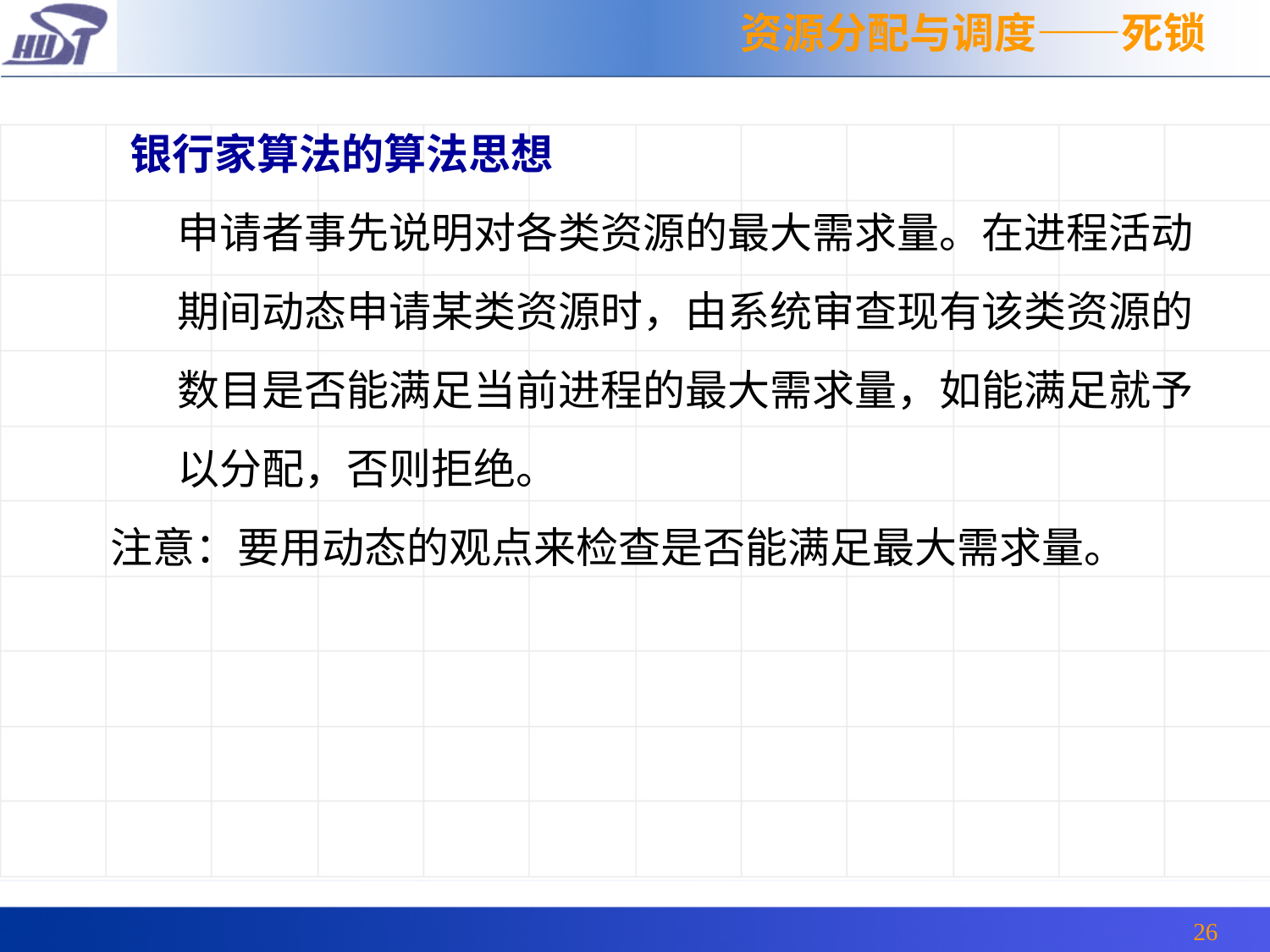

资源分配与调度——死锁
 银行家算法的算法思想
      申请者事先说明对各类资源的最大需求量。在进程活动
      期间动态申请某类资源时，由系统审查现有该类资源的
      数目是否能满足当前进程的最大需求量，如能满足就予
      以分配，否则拒绝。
注意：要用动态的观点来检查是否能满足最大需求量。
26